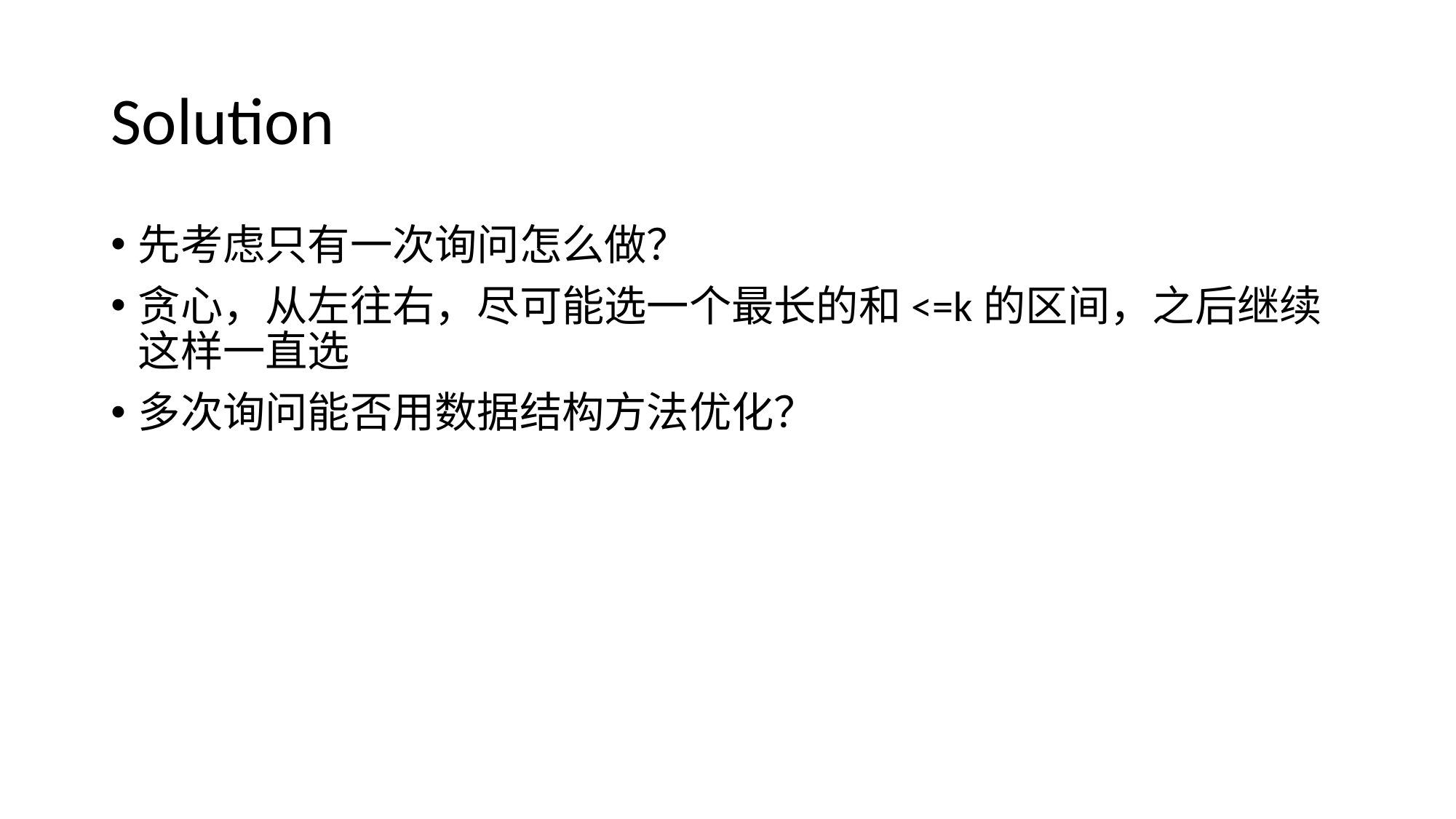

# Solution
先考虑只有一次询问怎么做？
贪心，从左往右，尽可能选一个最长的和<=k的区间，之后继续这样一直选
多次询问能否用数据结构方法优化？